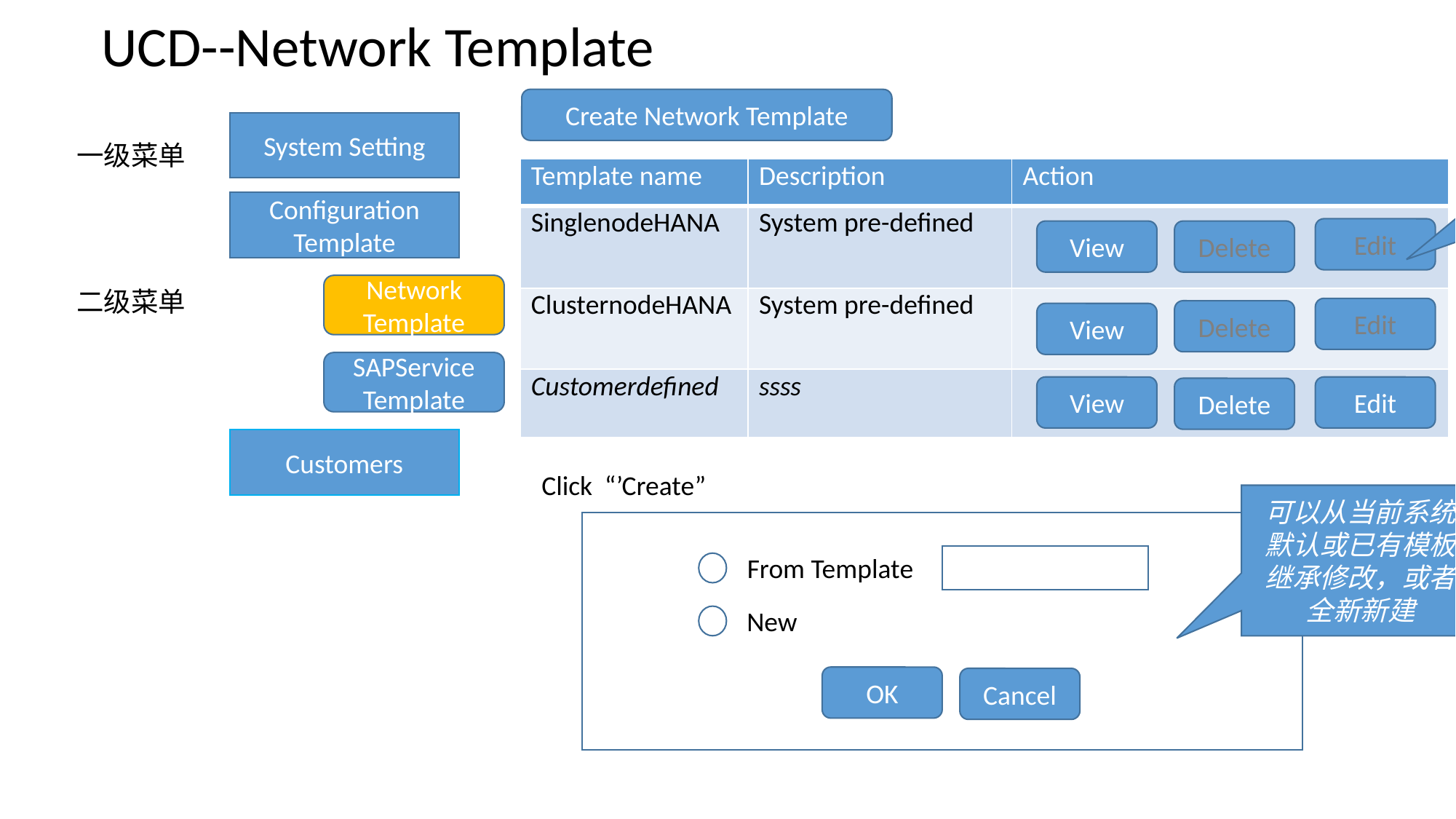

# UCD--Network Template
Create Network Template
System Setting
一级菜单
系统默认模板不可删除和修改
| Template name | Description | Action |
| --- | --- | --- |
| SinglenodeHANA | System pre-defined |  |
| ClusternodeHANA | System pre-defined |  |
| Customerdefined | ssss |  |
Configuration Template
Edit
View
Delete
Network Template
二级菜单
Edit
Delete
View
SAPService Template
View
Edit
Delete
Customers
Click  “’Create”
可以从当前系统默认或已有模板继承修改，或者全新新建

From Template

New

OK
Cancel